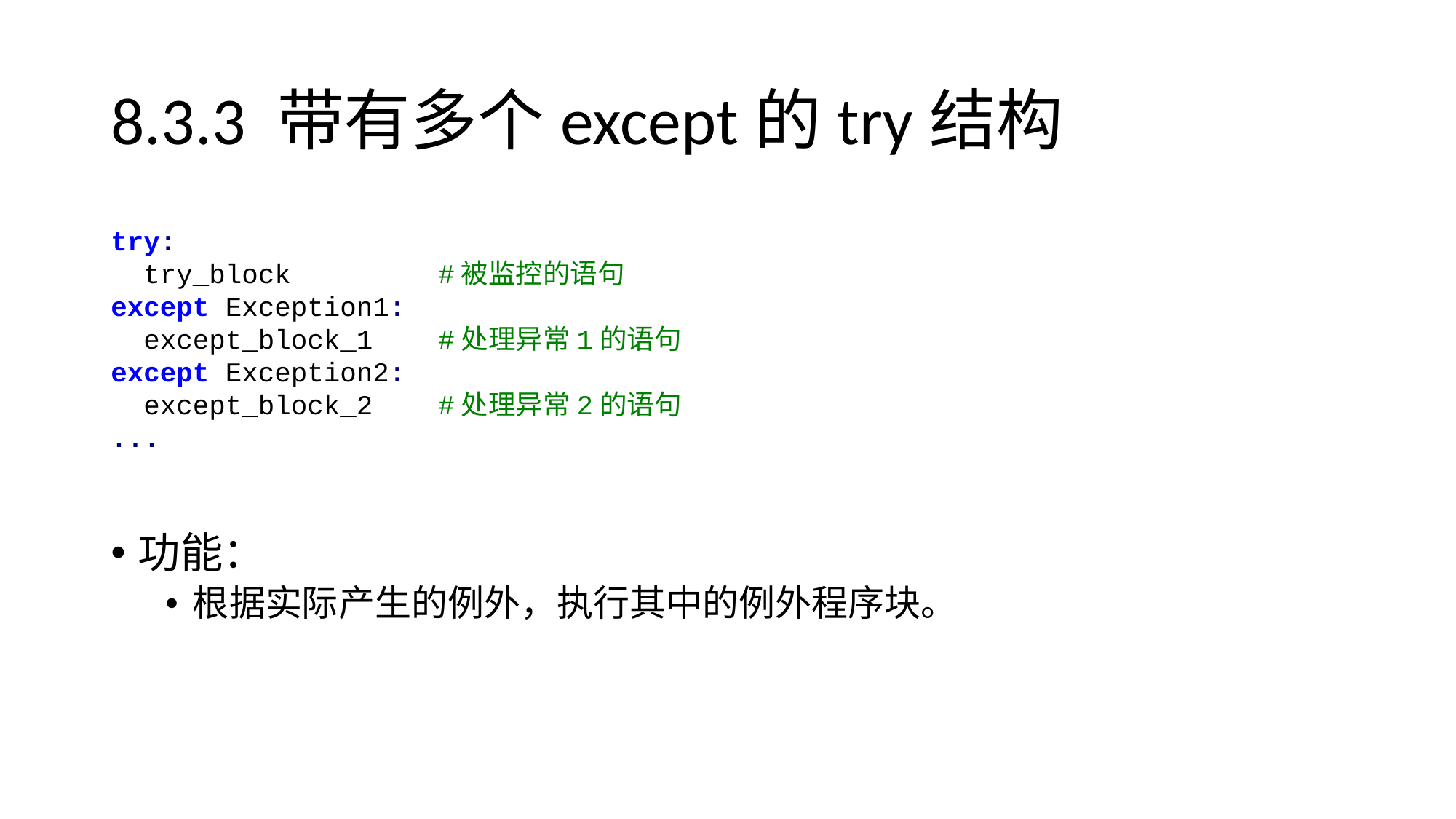

# 8.3.3 带有多个except的try结构
try:
  try_block         #被监控的语句
except Exception1:
  except_block_1    #处理异常1的语句
except Exception2:
  except_block_2    #处理异常2的语句
...
功能：
根据实际产生的例外，执行其中的例外程序块。